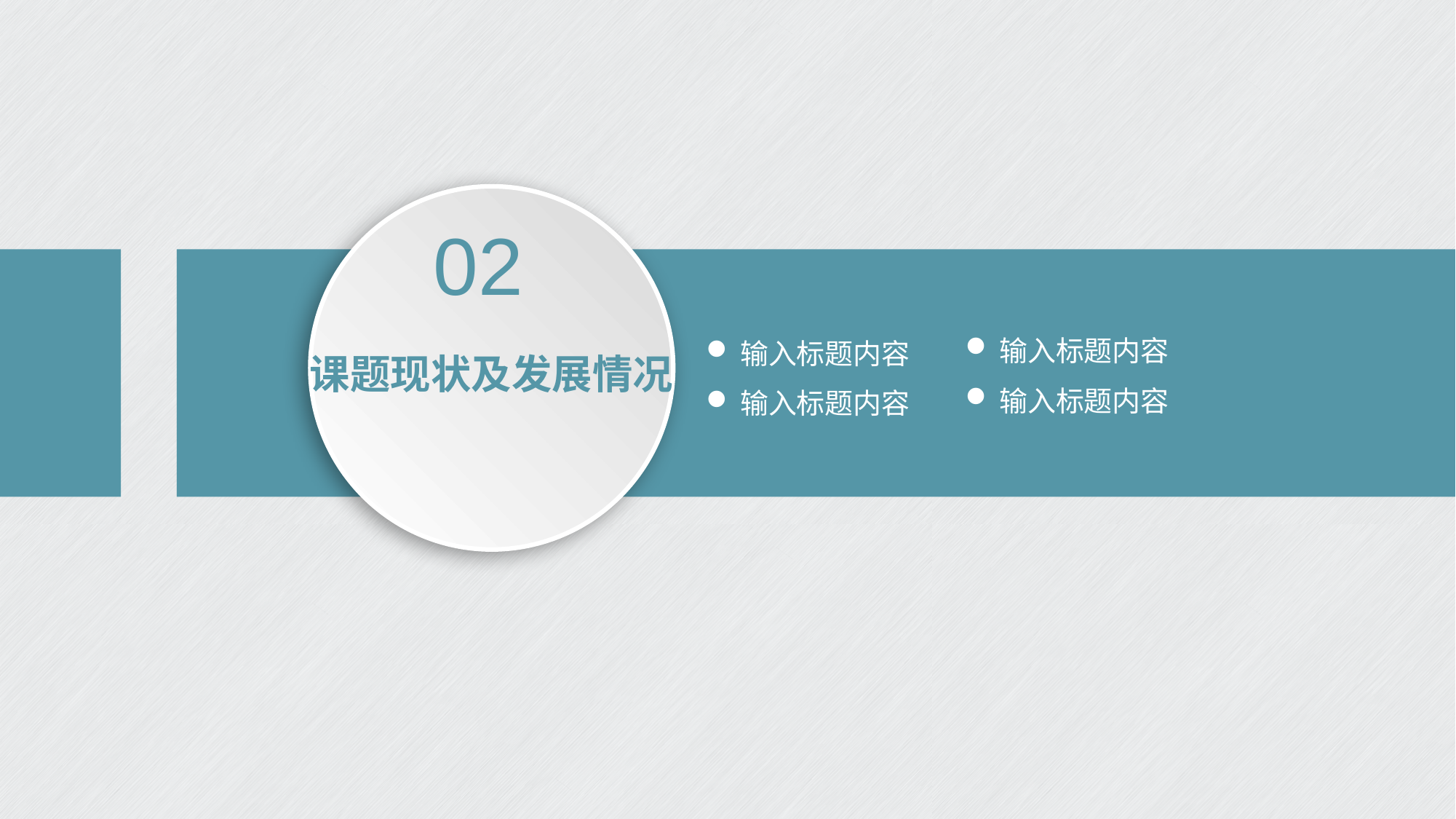

02

输入标题内容
输入标题内容
课题现状及发展情况
输入标题内容
输入标题内容